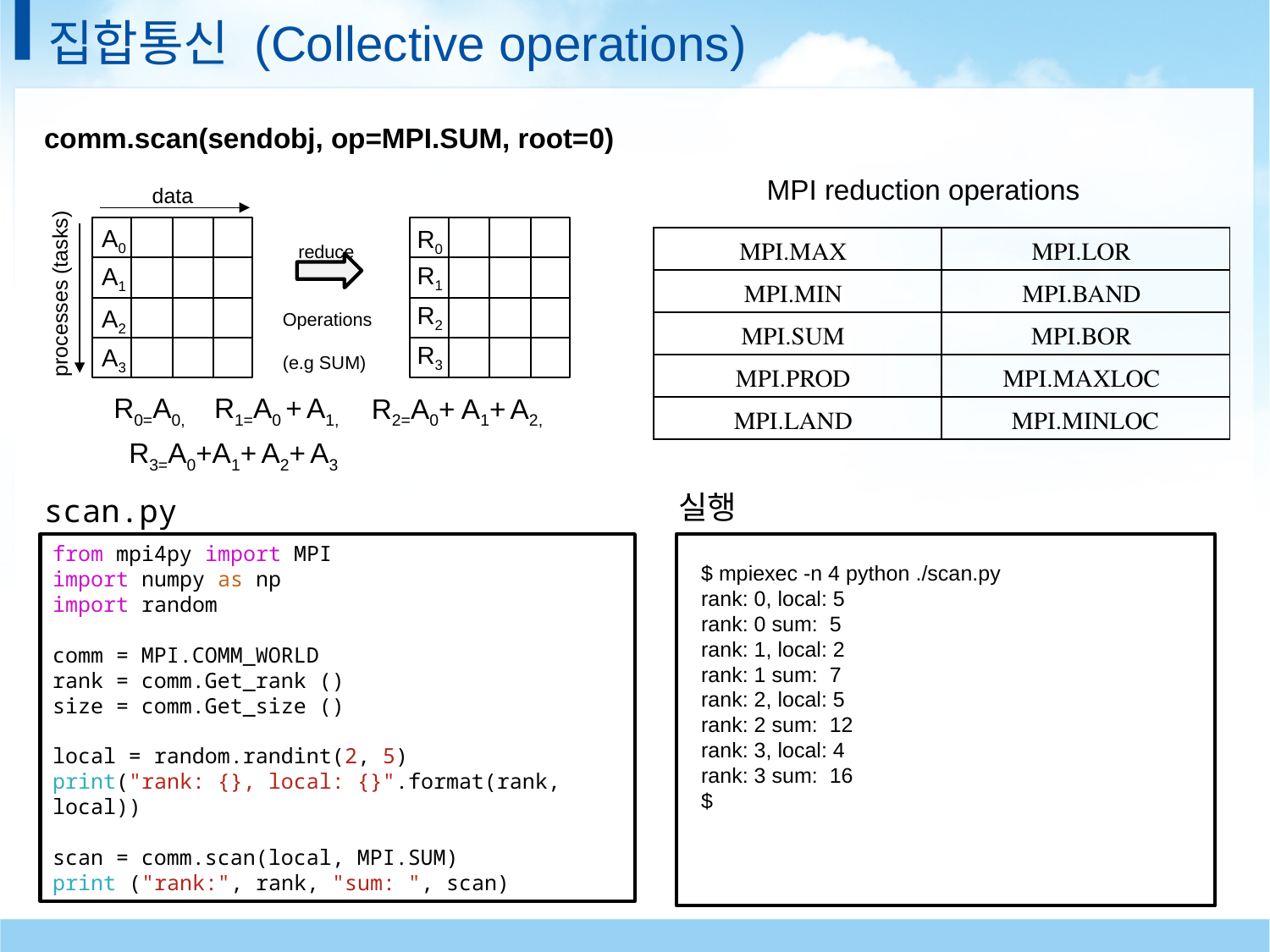

# 집합통신 (Collective operations)
comm.scan(sendobj, op=MPI.SUM, root=0)
MPI reduction operations
data
reduce
A0

R0

| MPI.MAX | MPI.LOR |
| --- | --- |
| MPI.MIN | MPI.BAND |
| MPI.SUM | MPI.BOR |
| MPI.PROD | MPI.MAXLOC |
| MPI.LAND | MPI.MINLOC |
R1

A1
processes (tasks)
Operations
(e.g SUM)
R2
A2
R3
A3
R0=A0,
R1=A0 + A1,
R2=A0+ A1+ A2,

R3=A0+A1+ A2+ A3
실행
scan.py

from mpi4py import MPI
import numpy as np
import random

comm = MPI.COMM_WORLD
rank = comm.Get_rank ()
size = comm.Get_size ()

local = random.randint(2, 5)
print("rank: {}, local: {}".format(rank, local))

scan = comm.scan(local, MPI.SUM)
print ("rank:", rank, "sum: ", scan)

$ mpiexec -n 4 python ./scan.py
rank: 0, local: 5
rank: 0 sum:  5
rank: 1, local: 2
rank: 1 sum:  7
rank: 2, local: 5
rank: 2 sum:  12
rank: 3, local: 4
rank: 3 sum:  16
$